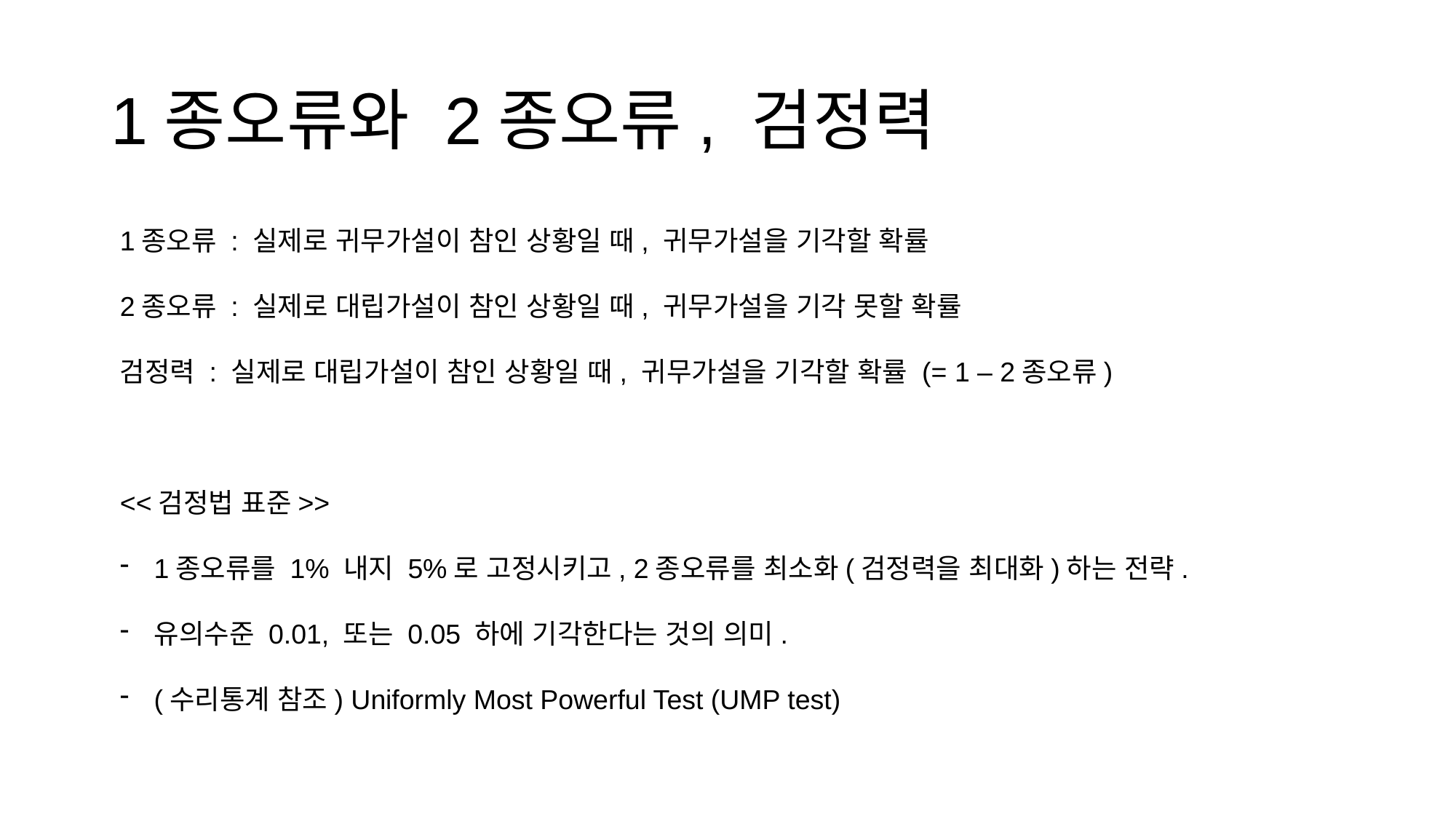

# 1종오류와 2종오류, 검정력
1종오류 : 실제로 귀무가설이 참인 상황일 때, 귀무가설을 기각할 확률

2종오류 : 실제로 대립가설이 참인 상황일 때, 귀무가설을 기각 못할 확률

검정력 : 실제로 대립가설이 참인 상황일 때, 귀무가설을 기각할 확률 (= 1 – 2종오류)

<<검정법 표준>>

1종오류를 1% 내지 5%로 고정시키고, 2종오류를 최소화(검정력을 최대화)하는 전략.

유의수준 0.01, 또는 0.05 하에 기각한다는 것의 의미.

(수리통계 참조) Uniformly Most Powerful Test (UMP test)